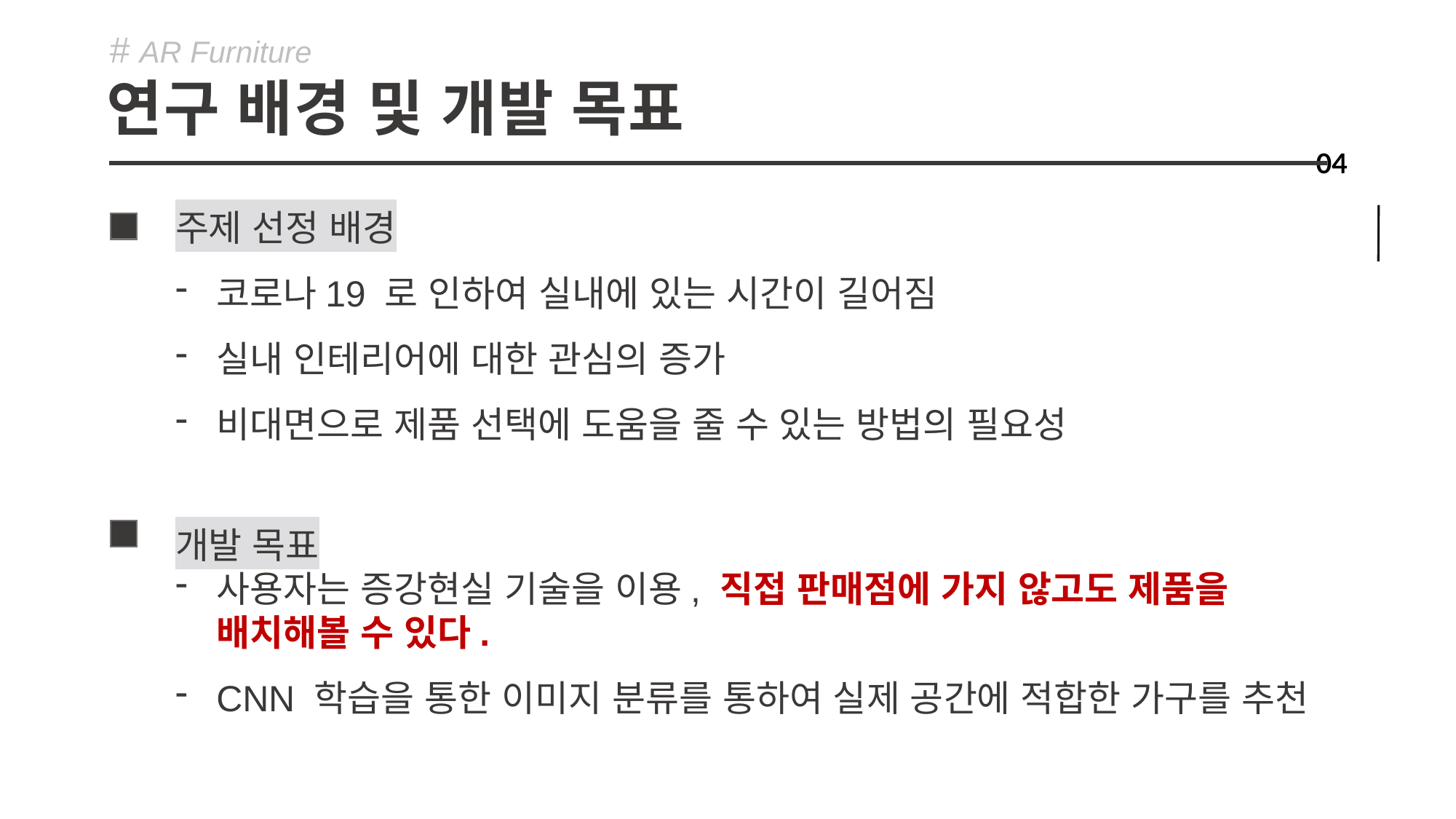

# AR Furniture
연구 배경 및 개발 목표

주제 선정 배경
코로나19 로 인하여 실내에 있는 시간이 길어짐
실내 인테리어에 대한 관심의 증가
비대면으로 제품 선택에 도움을 줄 수 있는 방법의 필요성

개발 목표
사용자는 증강현실 기술을 이용, 직접 판매점에 가지 않고도 제품을 배치해볼 수 있다.
CNN 학습을 통한 이미지 분류를 통하여 실제 공간에 적합한 가구를 추천